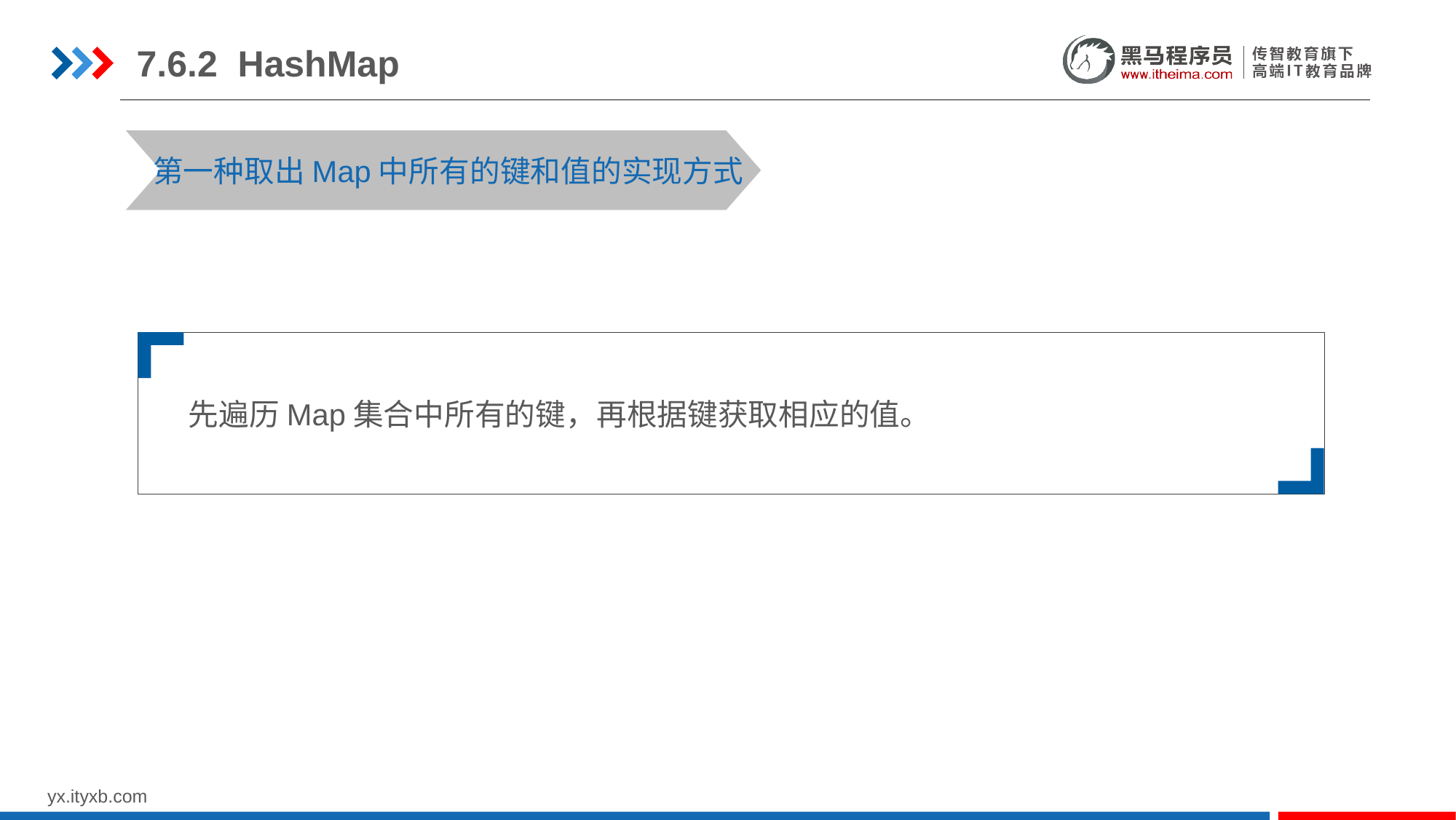

7.6.2  HashMap

第一种取出Map中所有的键和值的实现方式

先遍历Map集合中所有的键，再根据键获取相应的值。